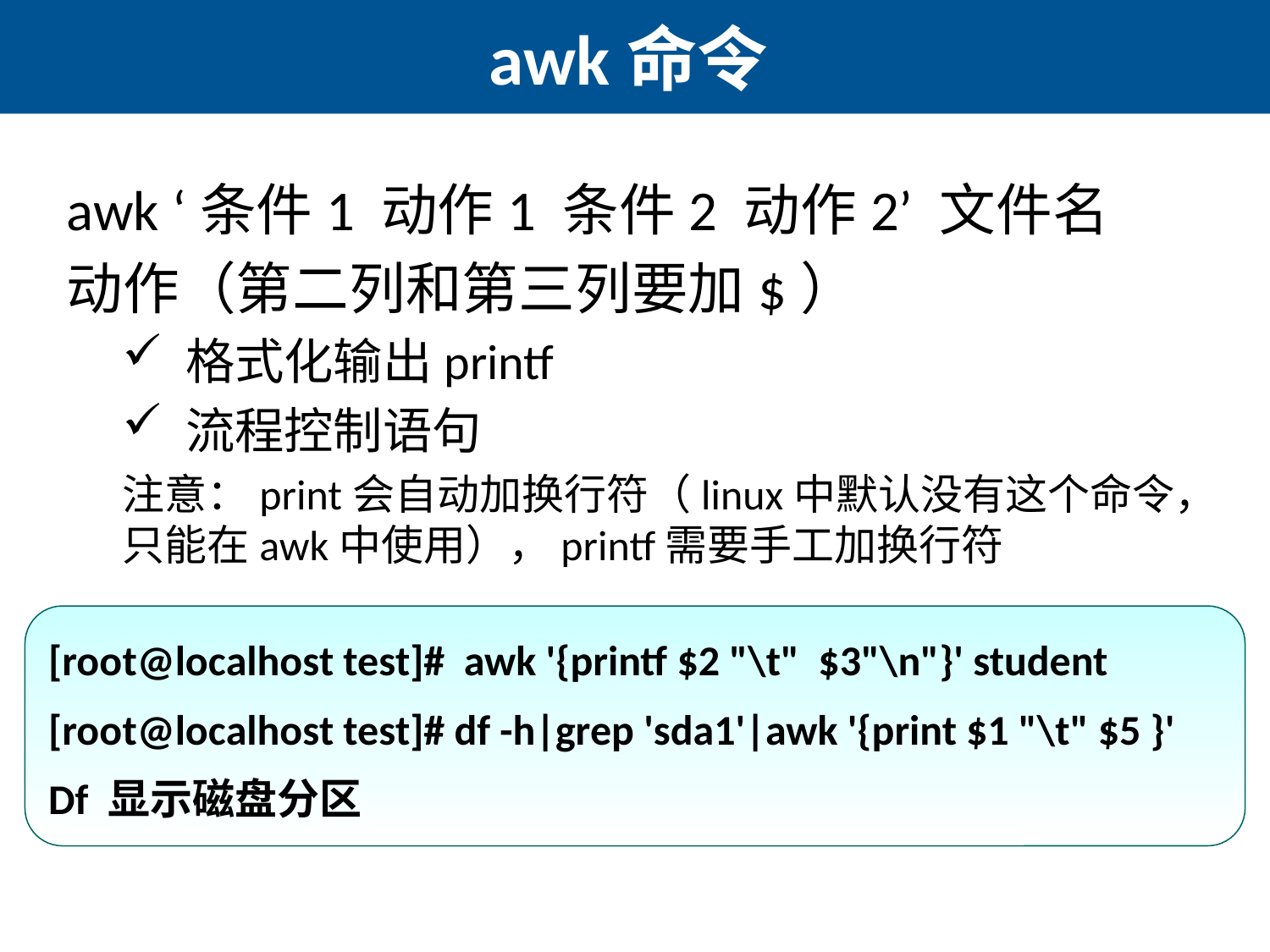

# awk命令
awk ‘条件1 动作1 条件2 动作2’ 文件名
动作（第二列和第三列要加$）
格式化输出printf
流程控制语句
注意：print会自动加换行符（linux中默认没有这个命令，只能在awk中使用），printf需要手工加换行符
[root@localhost test]#  awk '{printf $2 "\t"  $3"\n"}' student
[root@localhost test]# df -h|grep 'sda1'|awk '{print $1 "\t" $5 }'
Df 显示磁盘分区